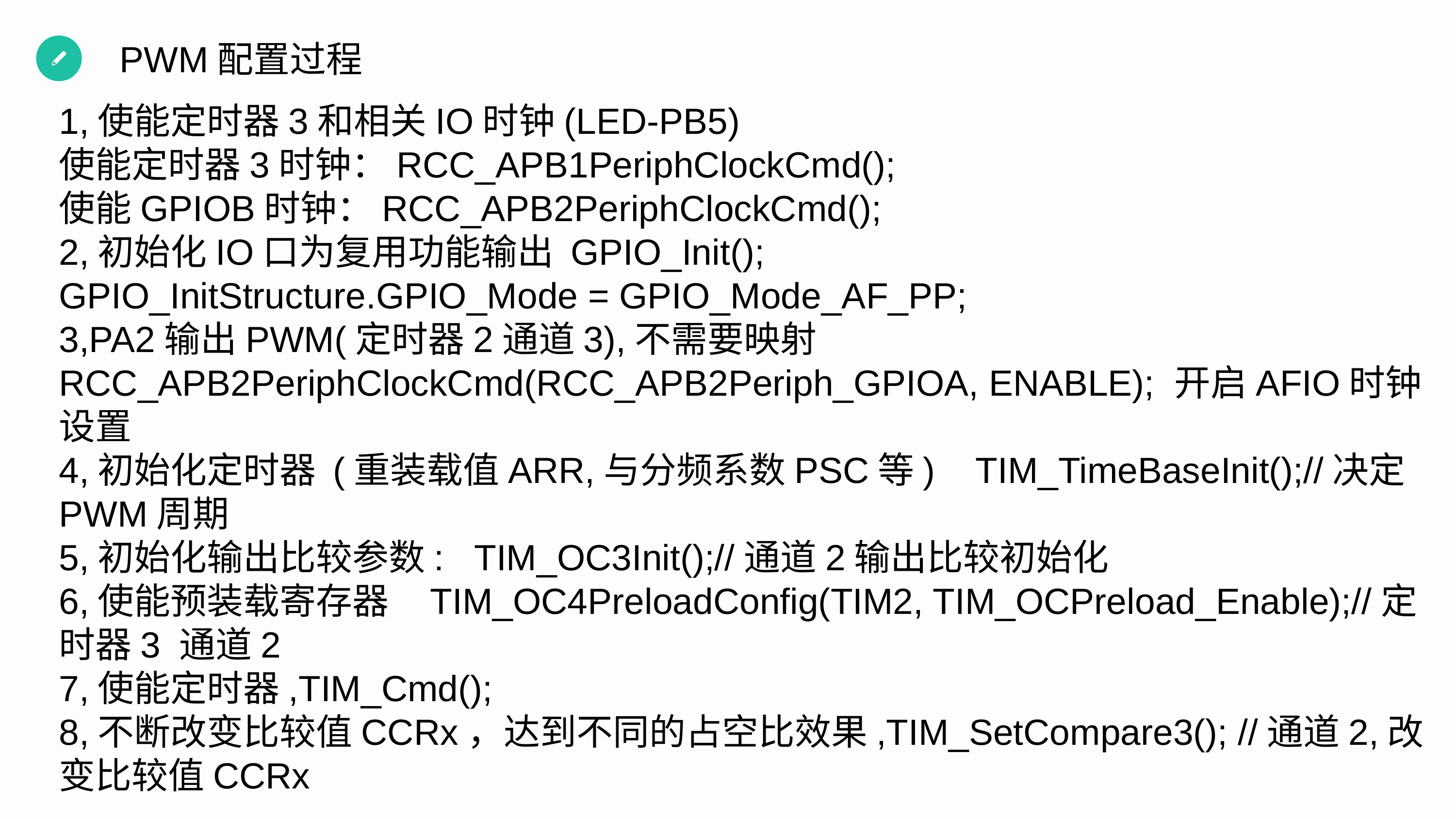

PWM配置过程

1,使能定时器3和相关IO时钟(LED-PB5)
使能定时器3时钟：RCC_APB1PeriphClockCmd();
使能GPIOB时钟：RCC_APB2PeriphClockCmd();
2,初始化IO口为复用功能输出 GPIO_Init();
GPIO_InitStructure.GPIO_Mode = GPIO_Mode_AF_PP;
3,PA2输出PWM(定时器2通道3),不需要映射    RCC_APB2PeriphClockCmd(RCC_APB2Periph_GPIOA, ENABLE); 开启AFIO时钟设置
4,初始化定时器 (重装载值ARR,与分频系数PSC等)    TIM_TimeBaseInit();//决定PWM周期
5,初始化输出比较参数:   TIM_OC3Init();//通道2输出比较初始化
6,使能预装载寄存器    TIM_OC4PreloadConfig(TIM2, TIM_OCPreload_Enable);//定时器3 通道2
7,使能定时器,TIM_Cmd();
8,不断改变比较值CCRx，达到不同的占空比效果,TIM_SetCompare3(); //通道2,改变比较值CCRx